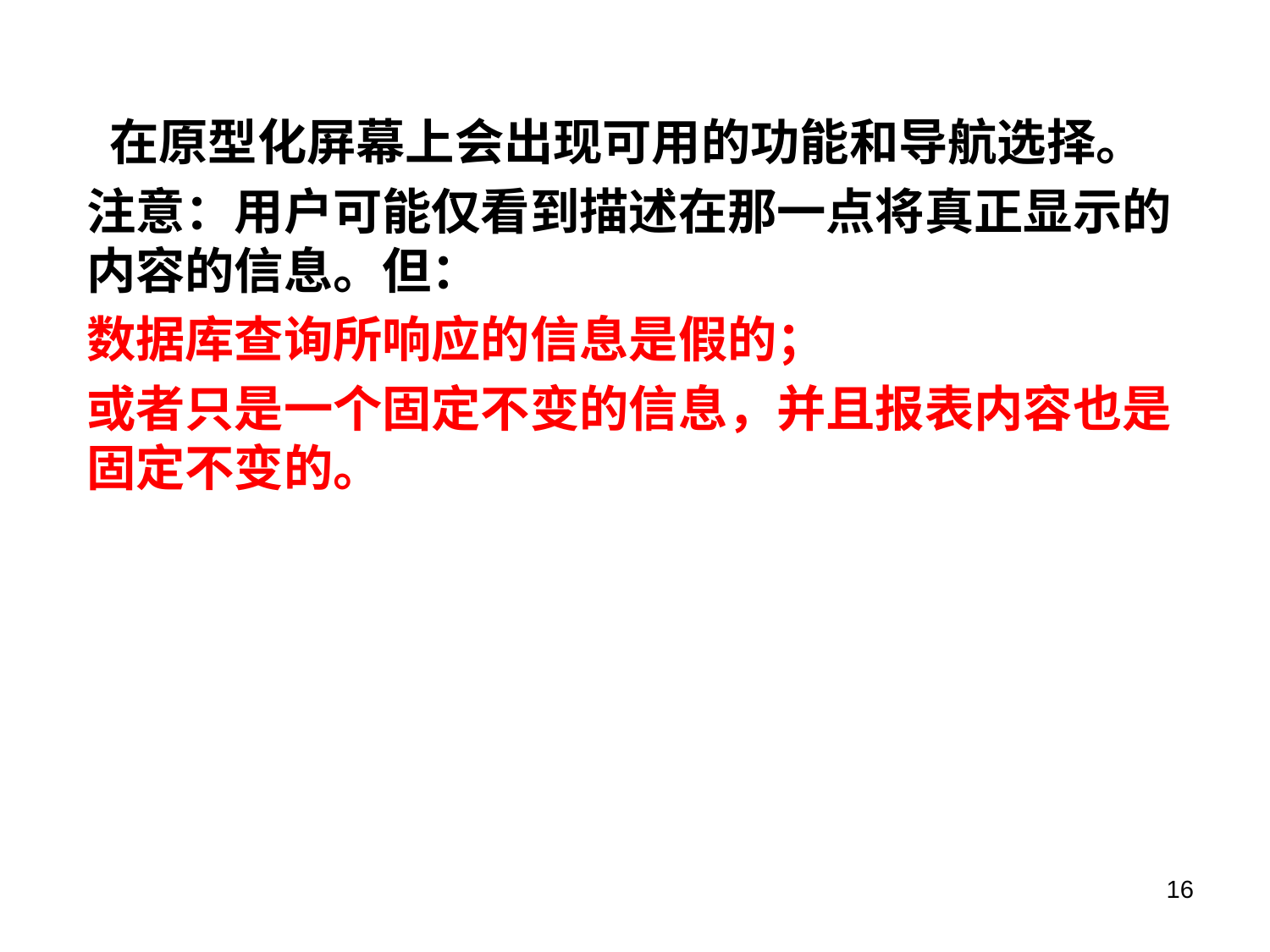

在原型化屏幕上会出现可用的功能和导航选择。
注意：用户可能仅看到描述在那一点将真正显示的内容的信息。但：
数据库查询所响应的信息是假的；
或者只是一个固定不变的信息，并且报表内容也是固定不变的。
16